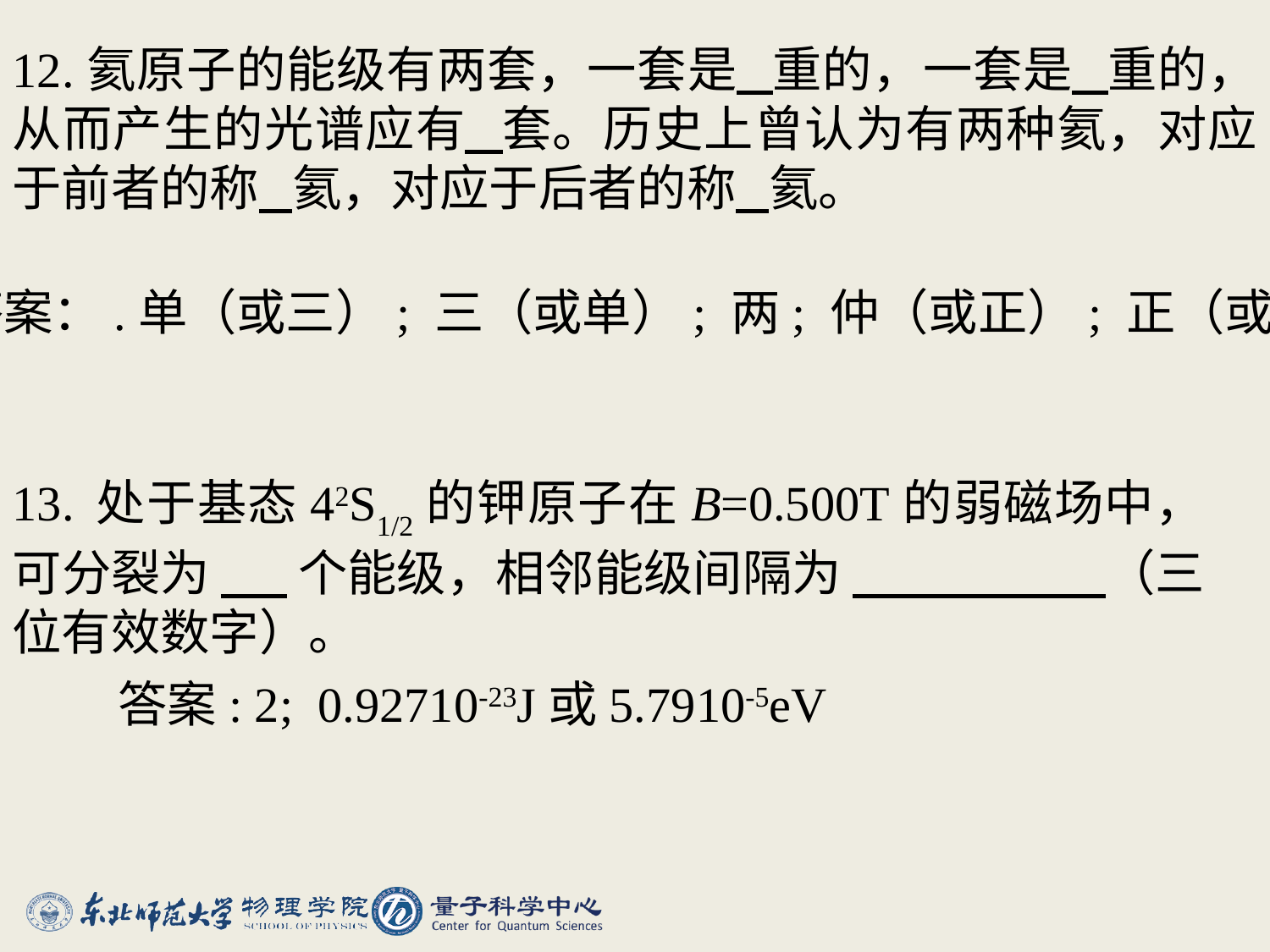

12.氦原子的能级有两套，一套是   重的，一套是   重的，从而产生的光谱应有   套。历史上曾认为有两种氦，对应于前者的称   氦，对应于后者的称   氦。

#

答案：.单（或三）; 三（或单）; 两; 仲（或正）; 正（或仲）。
13.  处于基态42S1/2的钾原子在B=0.500T的弱磁场中，可分裂为        个能级，相邻能级间隔为                        （三位有效数字）。
答案: 2;  0.92710-23J或5.7910-5eV